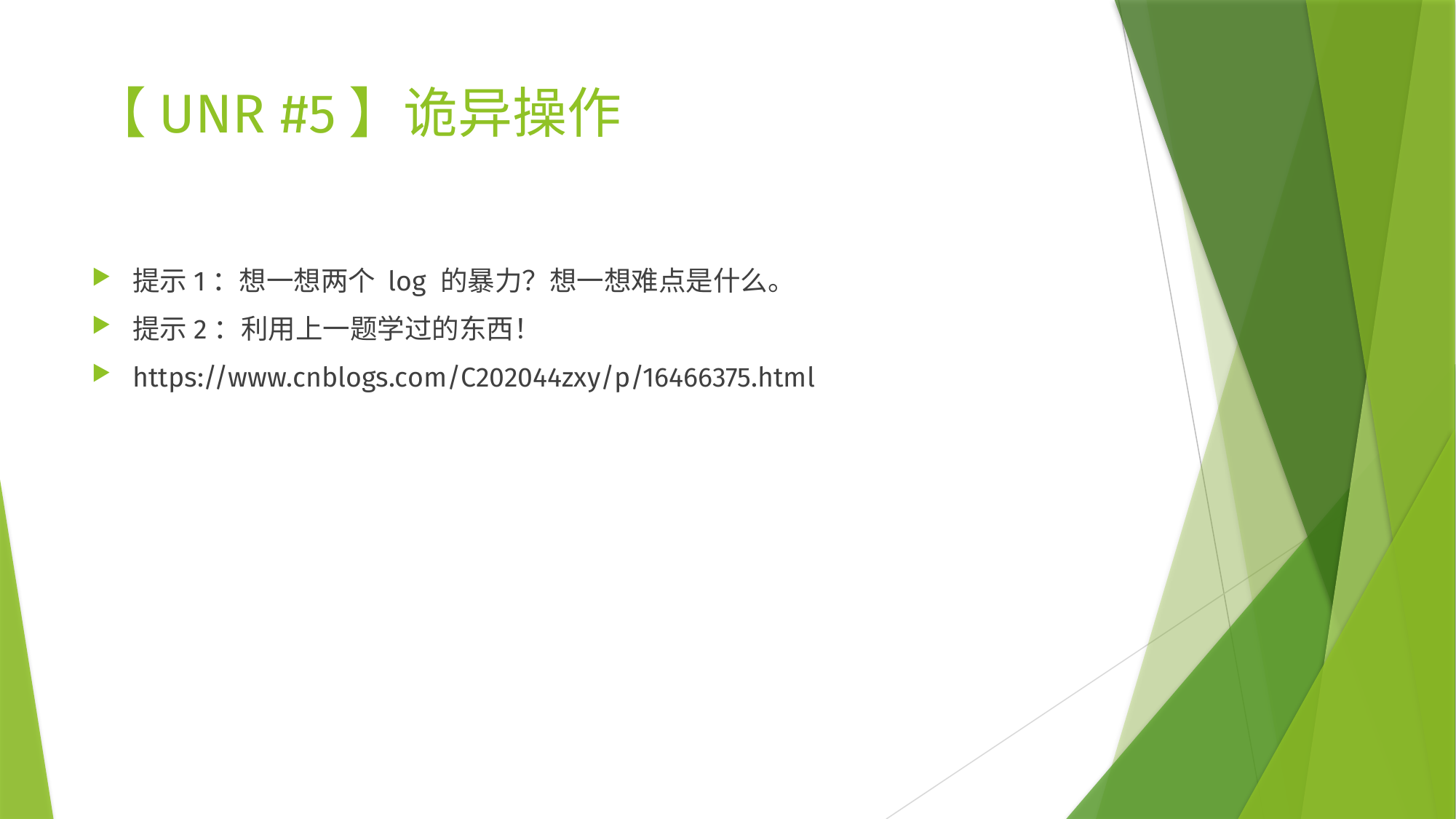

# 【UNR #5】诡异操作
提示1：想一想两个 log 的暴力？想一想难点是什么。
提示2：利用上一题学过的东西！
https://www.cnblogs.com/C202044zxy/p/16466375.html